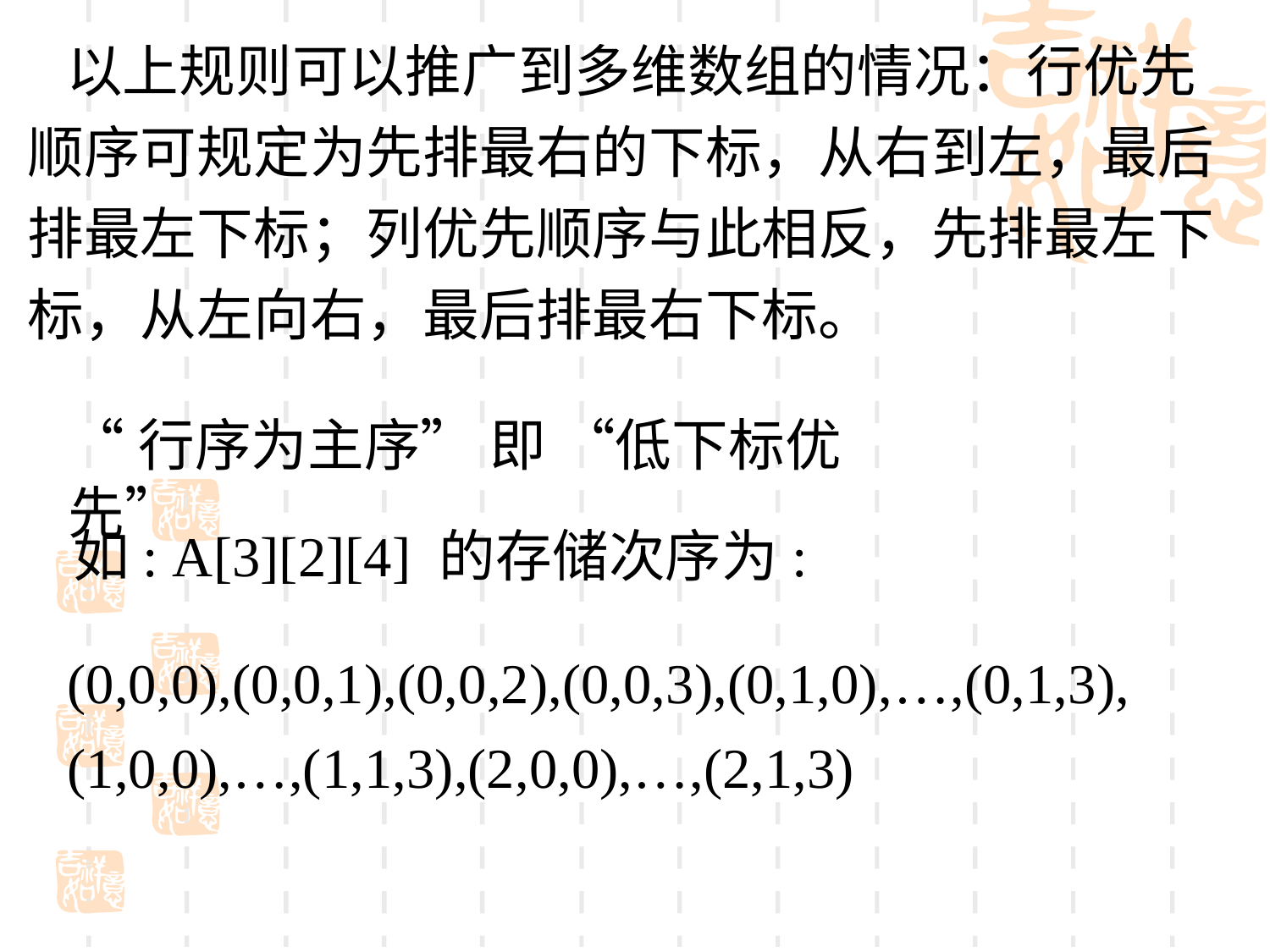

以上规则可以推广到多维数组的情况：行优先顺序可规定为先排最右的下标，从右到左，最后排最左下标；列优先顺序与此相反，先排最左下标，从左向右，最后排最右下标。
“行序为主序” 即 “低下标优先”
如: A[3][2][4] 的存储次序为:
(0,0,0),(0,0,1),(0,0,2),(0,0,3),(0,1,0),…,(0,1,3), (1,0,0),…,(1,1,3),(2,0,0),…,(2,1,3)